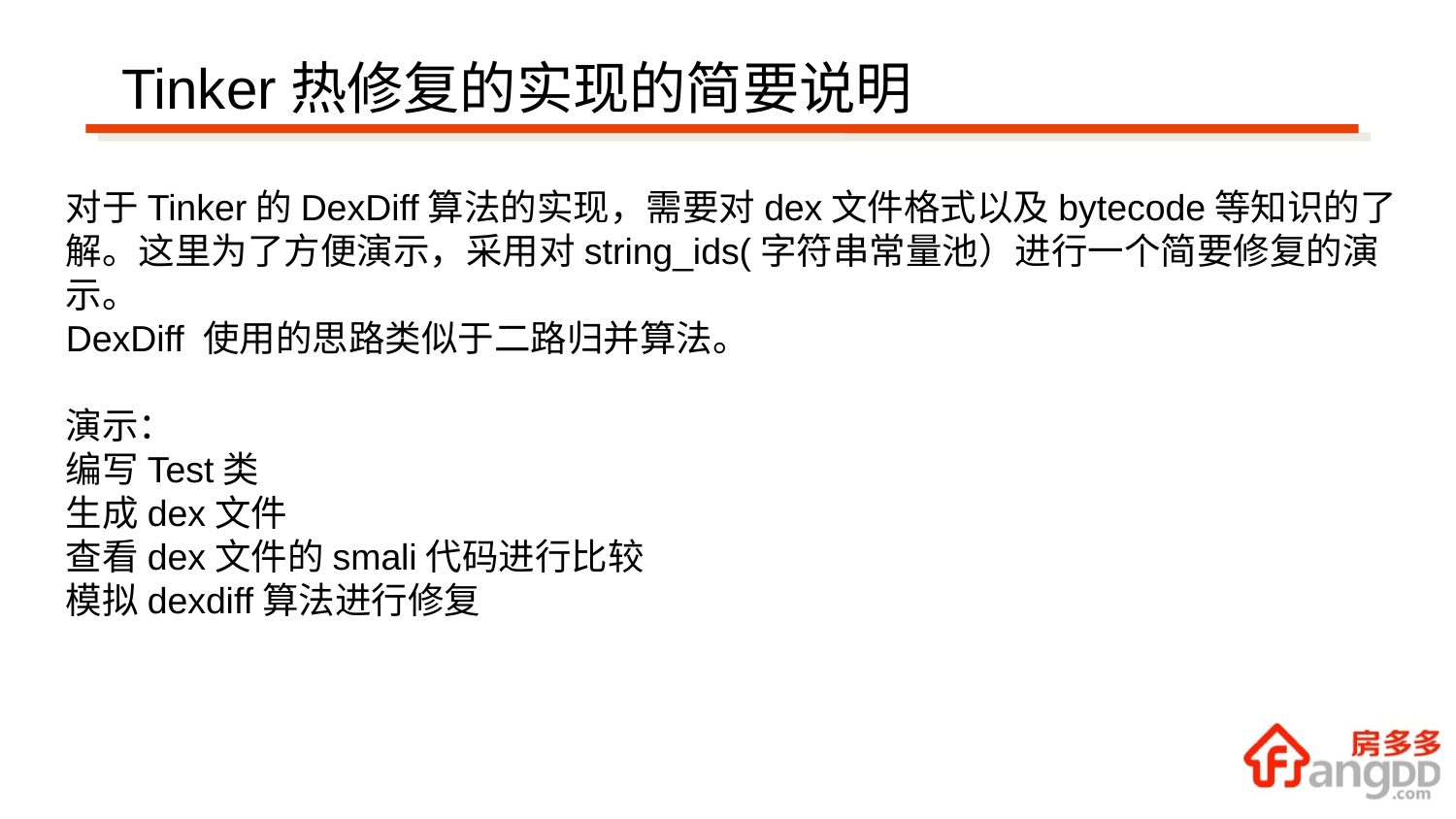

Tinker热修复的实现的简要说明

对于Tinker的DexDiff算法的实现，需要对dex文件格式以及bytecode等知识的了解。这里为了方便演示，采用对string_ids(字符串常量池）进行一个简要修复的演示。
DexDiff 使用的思路类似于二路归并算法。

演示：
编写Test类
生成dex文件
查看dex文件的smali代码进行比较
模拟dexdiff算法进行修复